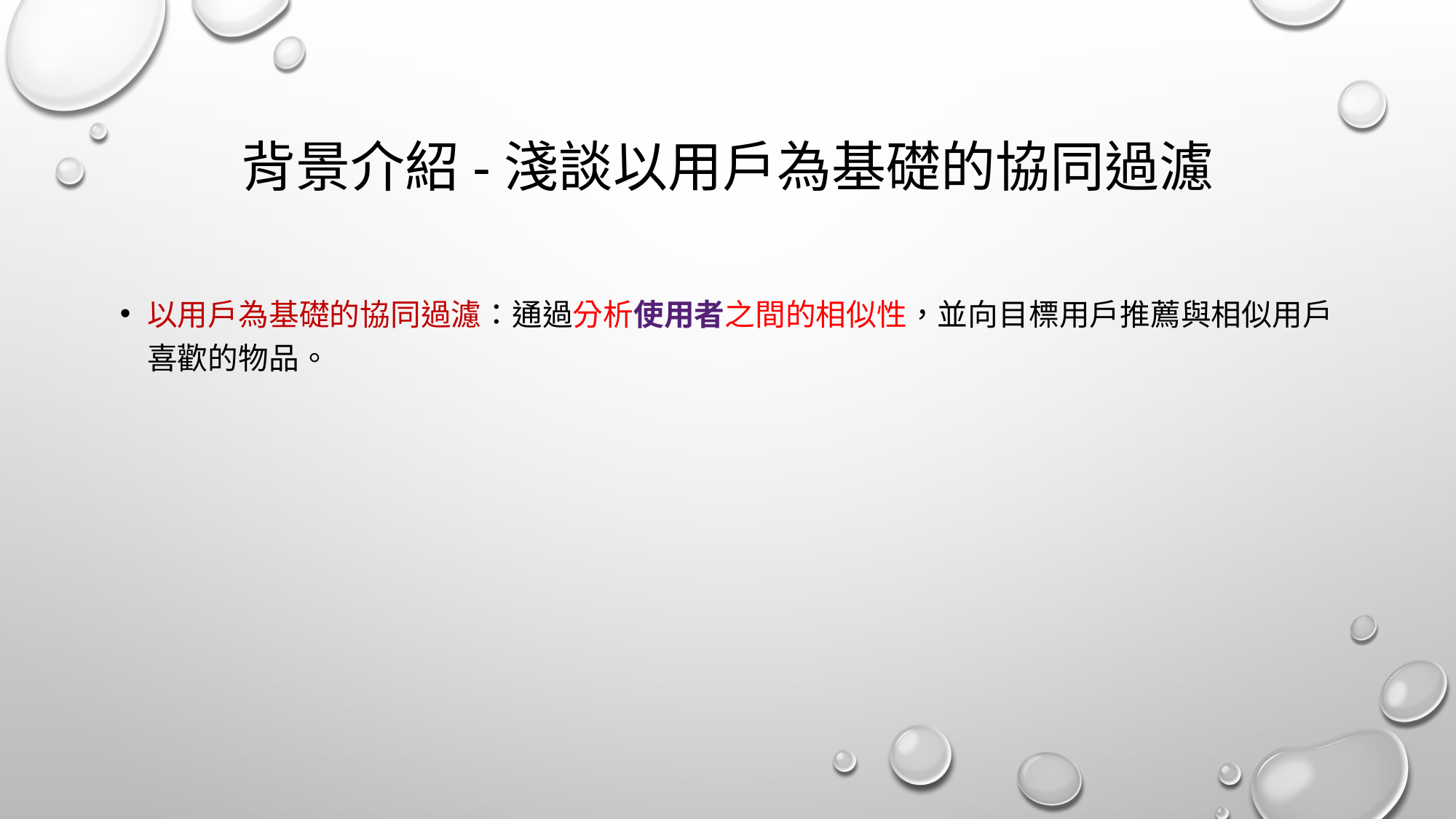

# 背景介紹-淺談以用戶為基礎的協同過濾
以用戶為基礎的協同過濾：通過分析使用者之間的相似性，並向目標用戶推薦與相似用戶喜歡的物品。